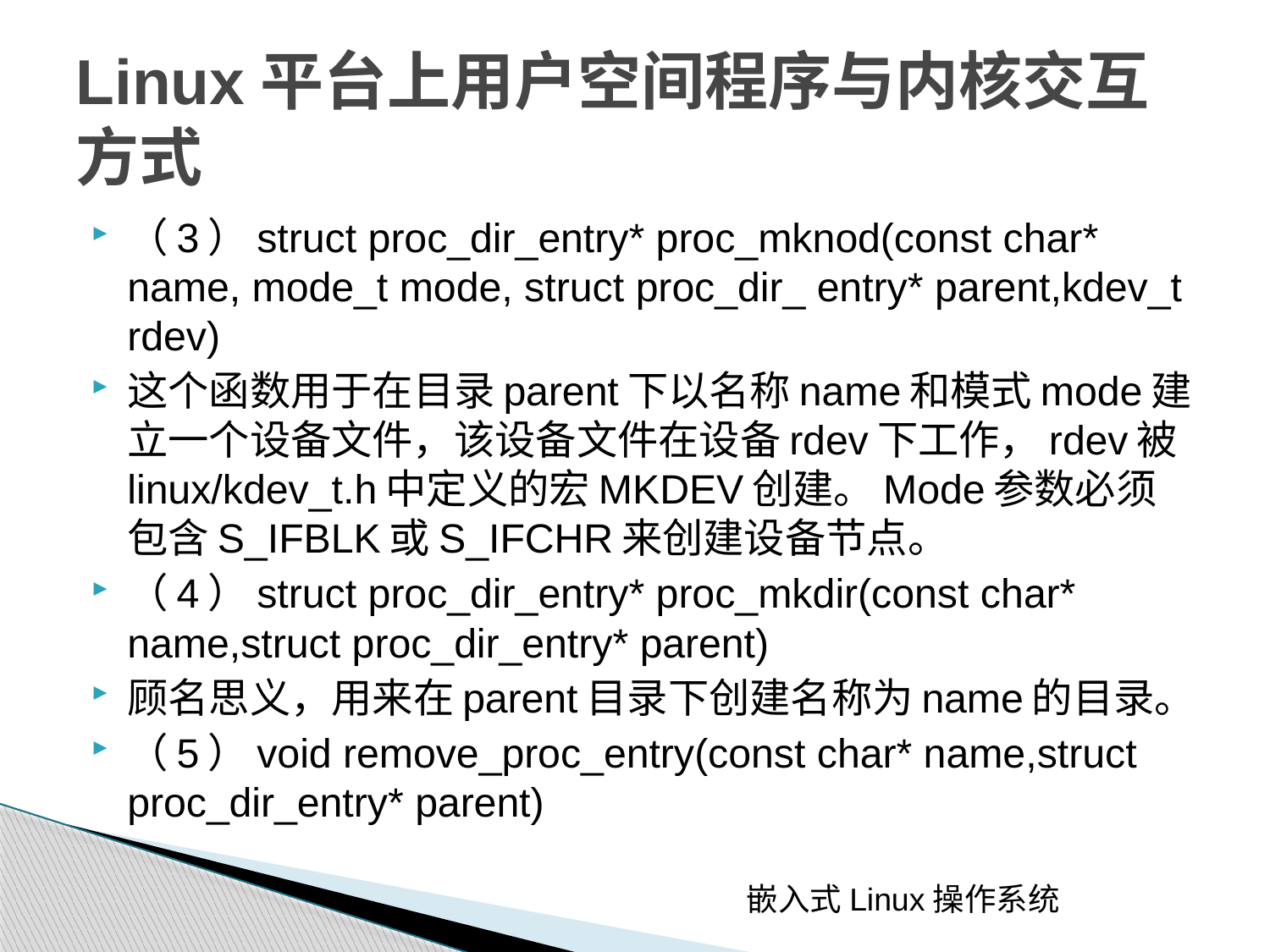

# Linux平台上用户空间程序与内核交互方式
（3）struct proc_dir_entry* proc_mknod(const char* name, mode_t mode, struct proc_dir_ entry* parent,kdev_t rdev)
这个函数用于在目录parent下以名称name和模式mode建立一个设备文件，该设备文件在设备rdev下工作，rdev被linux/kdev_t.h中定义的宏MKDEV创建。Mode参数必须包含S_IFBLK或S_IFCHR来创建设备节点。
（4）struct proc_dir_entry* proc_mkdir(const char* name,struct proc_dir_entry* parent)
顾名思义，用来在parent目录下创建名称为name的目录。
（5）void remove_proc_entry(const char* name,struct proc_dir_entry* parent)

嵌入式Linux操作系统